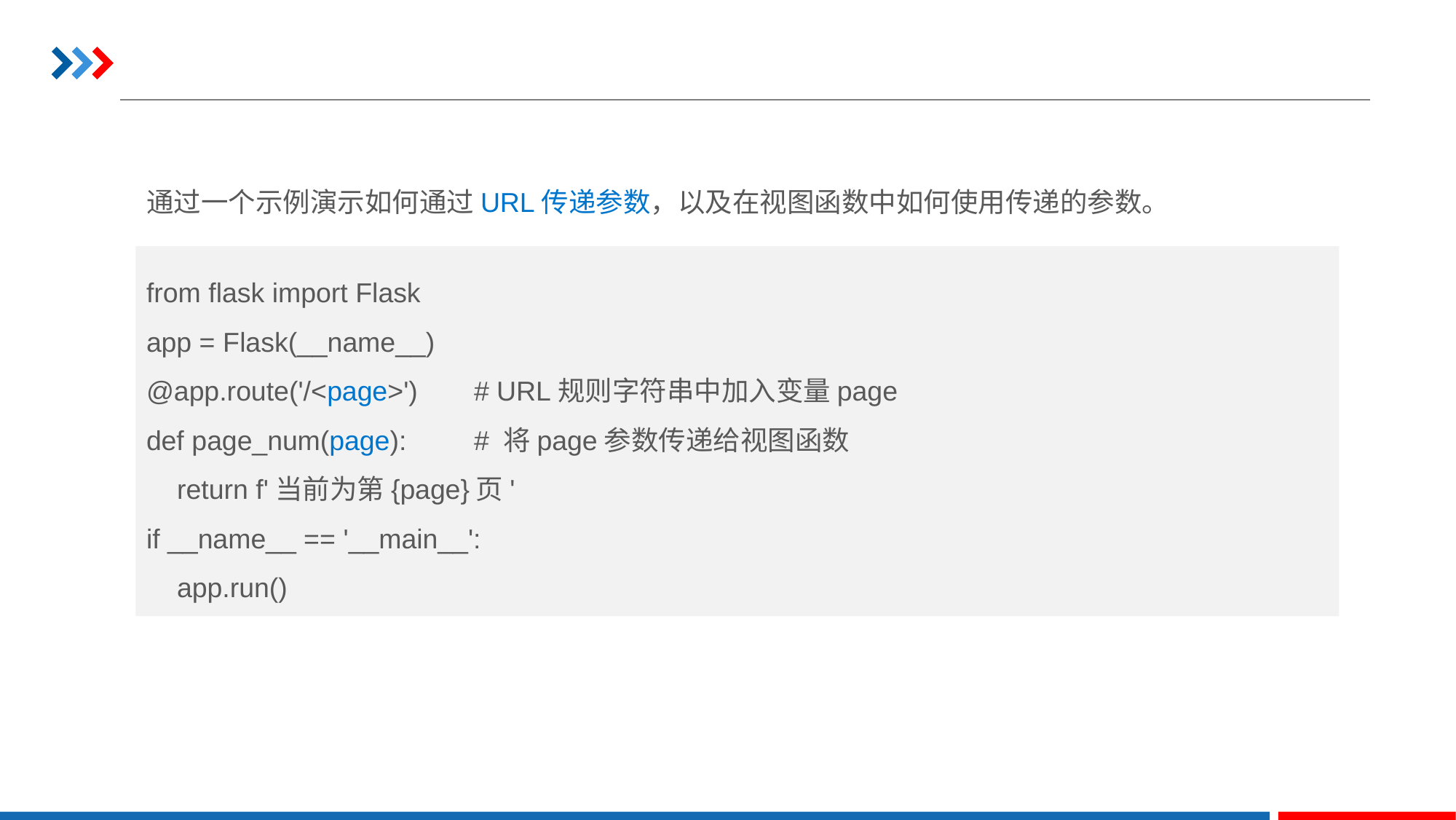

通过一个示例演示如何通过URL传递参数，以及在视图函数中如何使用传递的参数。
from flask import Flask
app = Flask(__name__)
@app.route('/<page>')   	# URL规则字符串中加入变量page
def page_num(page):    	# 将page参数传递给视图函数
    return f'当前为第{page}页'
if __name__ == '__main__':
    app.run()